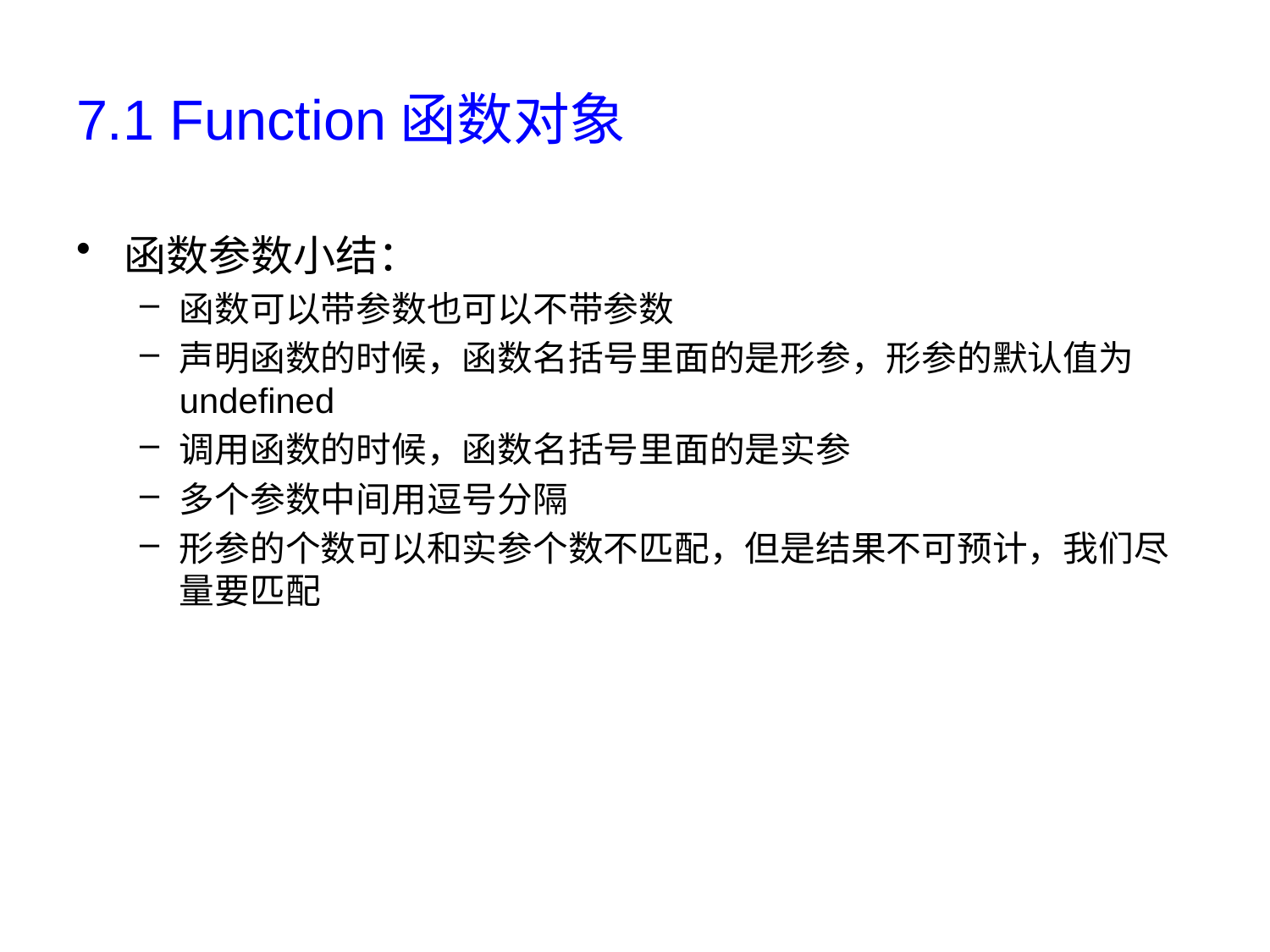

# 7.1 Function函数对象
函数参数小结：
函数可以带参数也可以不带参数
声明函数的时候，函数名括号里面的是形参，形参的默认值为 undefined
调用函数的时候，函数名括号里面的是实参
多个参数中间用逗号分隔
形参的个数可以和实参个数不匹配，但是结果不可预计，我们尽量要匹配